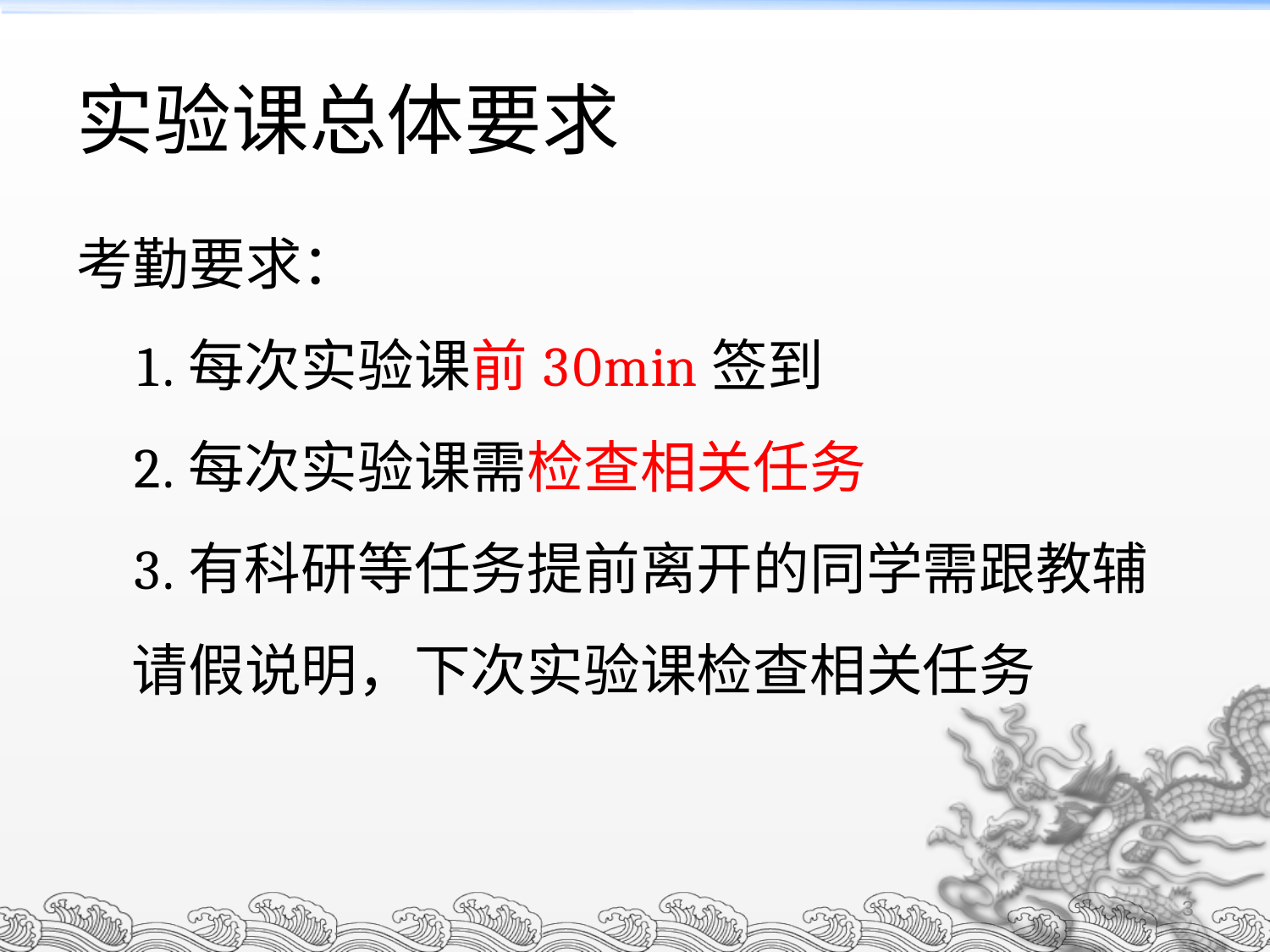

实验课总体要求
考勤要求：
1.每次实验课前30min签到
2.每次实验课需检查相关任务
3.有科研等任务提前离开的同学需跟教辅请假说明，下次实验课检查相关任务

3